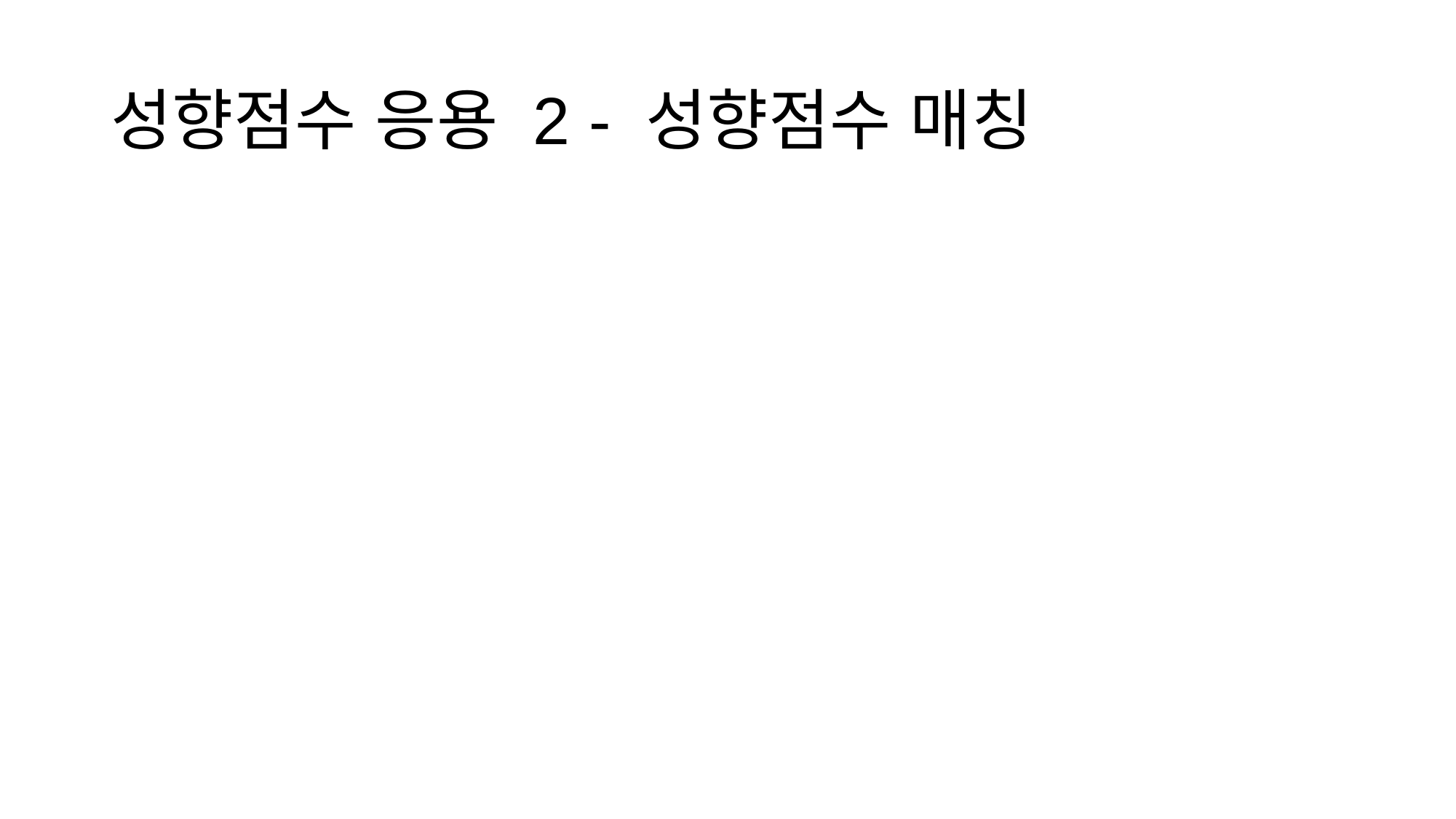

# 성향점수 응용 2 - 성향점수 매칭